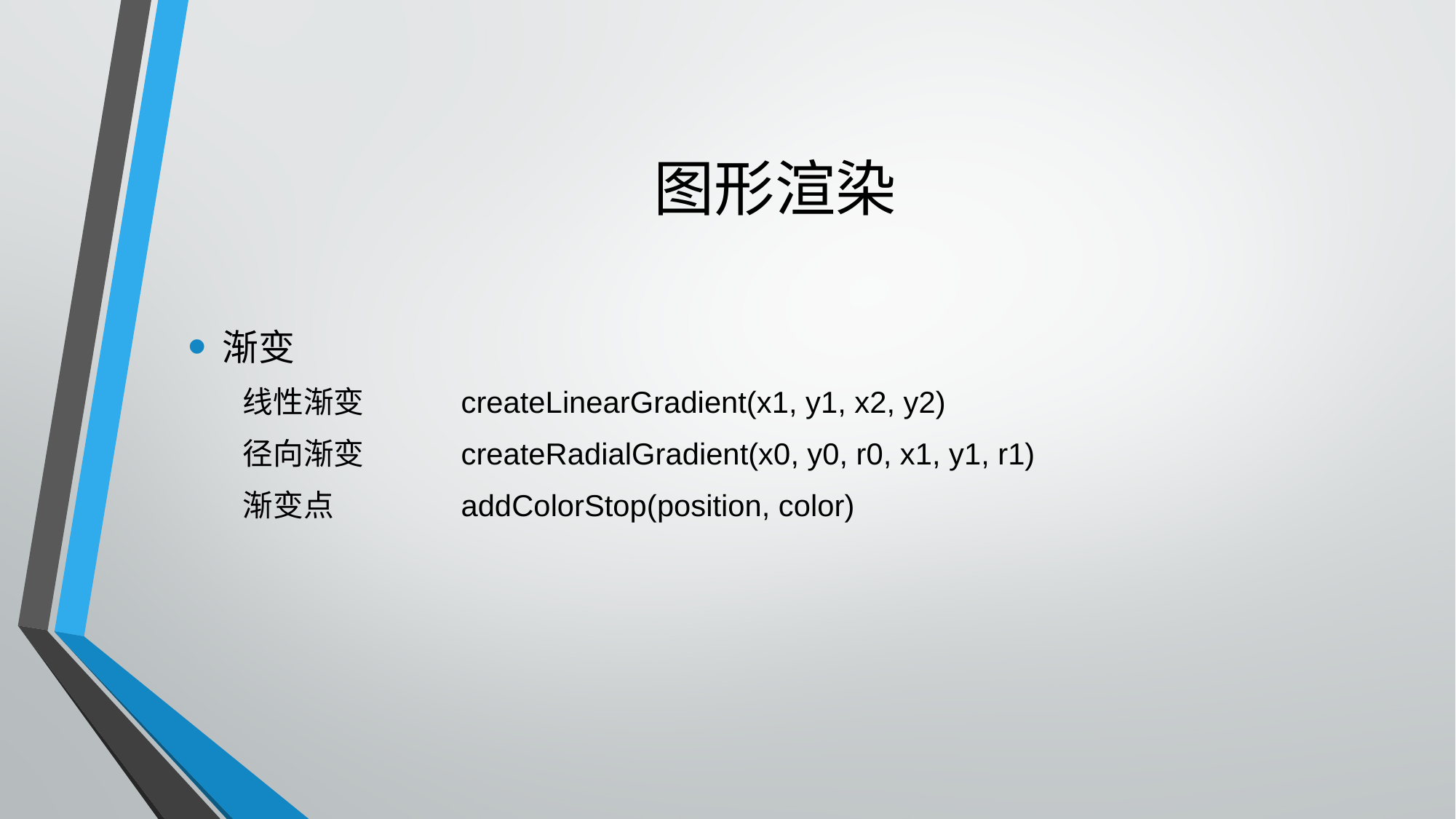

# 图形渲染
渐变
线性渐变	createLinearGradient(x1, y1, x2, y2)
径向渐变	createRadialGradient(x0, y0, r0, x1, y1, r1)
渐变点		addColorStop(position, color)